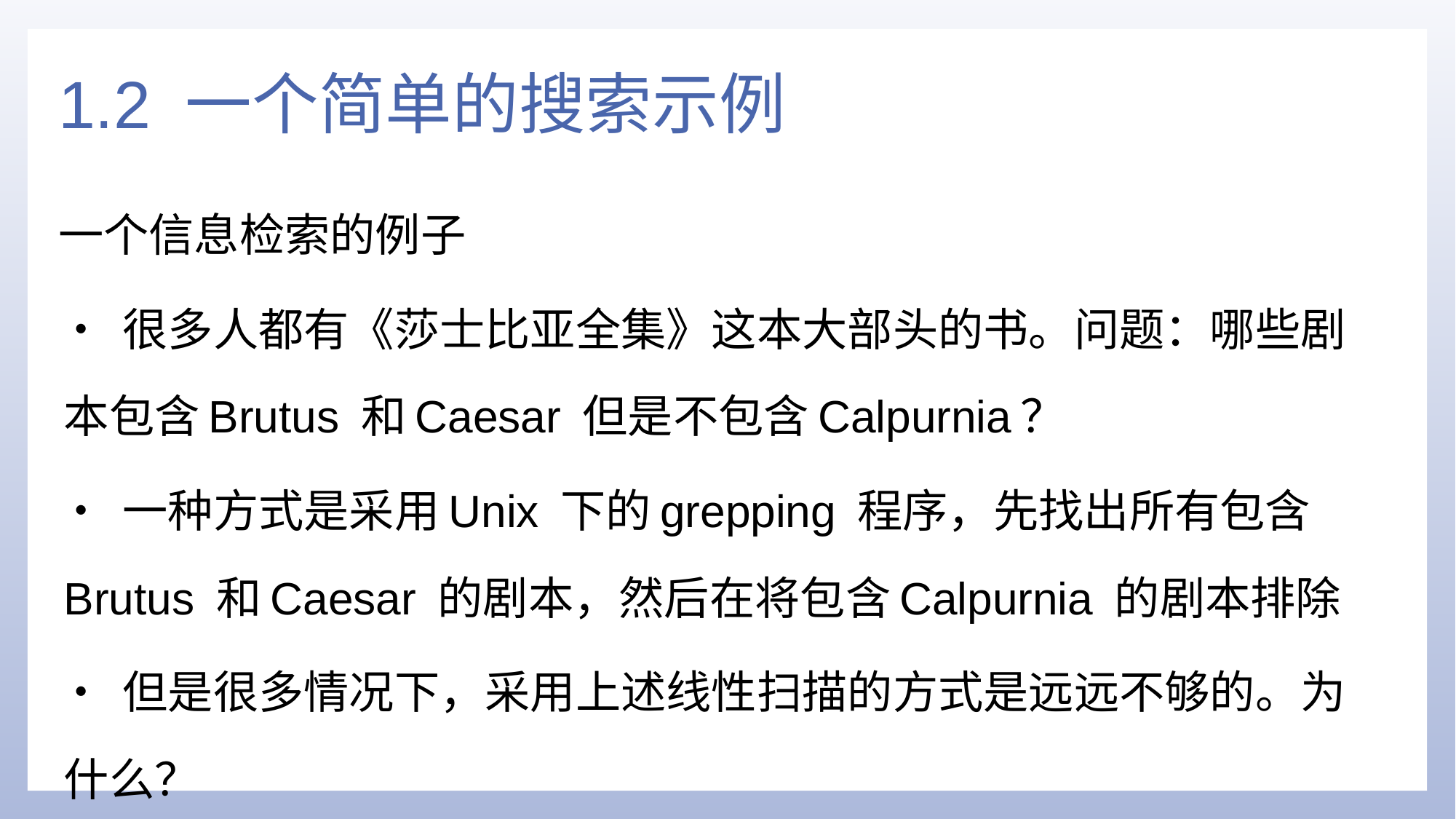

# 1.2 一个简单的搜索示例
一个信息检索的例子
• 很多人都有《莎士比亚全集》这本大部头的书。问题：哪些剧本包含Brutus 和Caesar 但是不包含Calpurnia？
• 一种方式是采用Unix 下的grepping 程序，先找出所有包含Brutus 和Caesar 的剧本，然后在将包含Calpurnia 的剧本排除
• 但是很多情况下，采用上述线性扫描的方式是远远不够的。为什么？